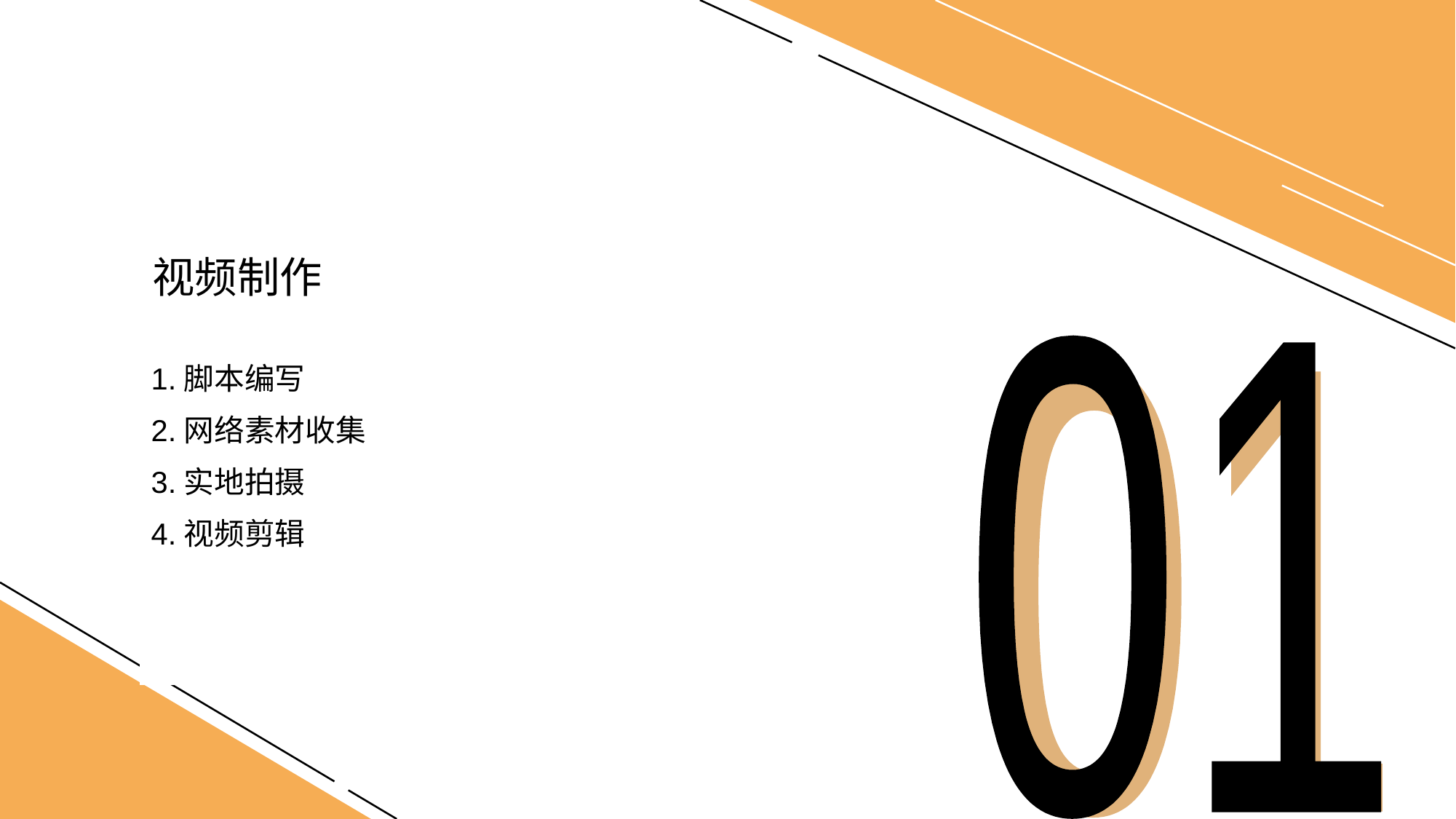

# 视频制作
01
01
1.脚本编写
2.网络素材收集
3.实地拍摄
4.视频剪辑